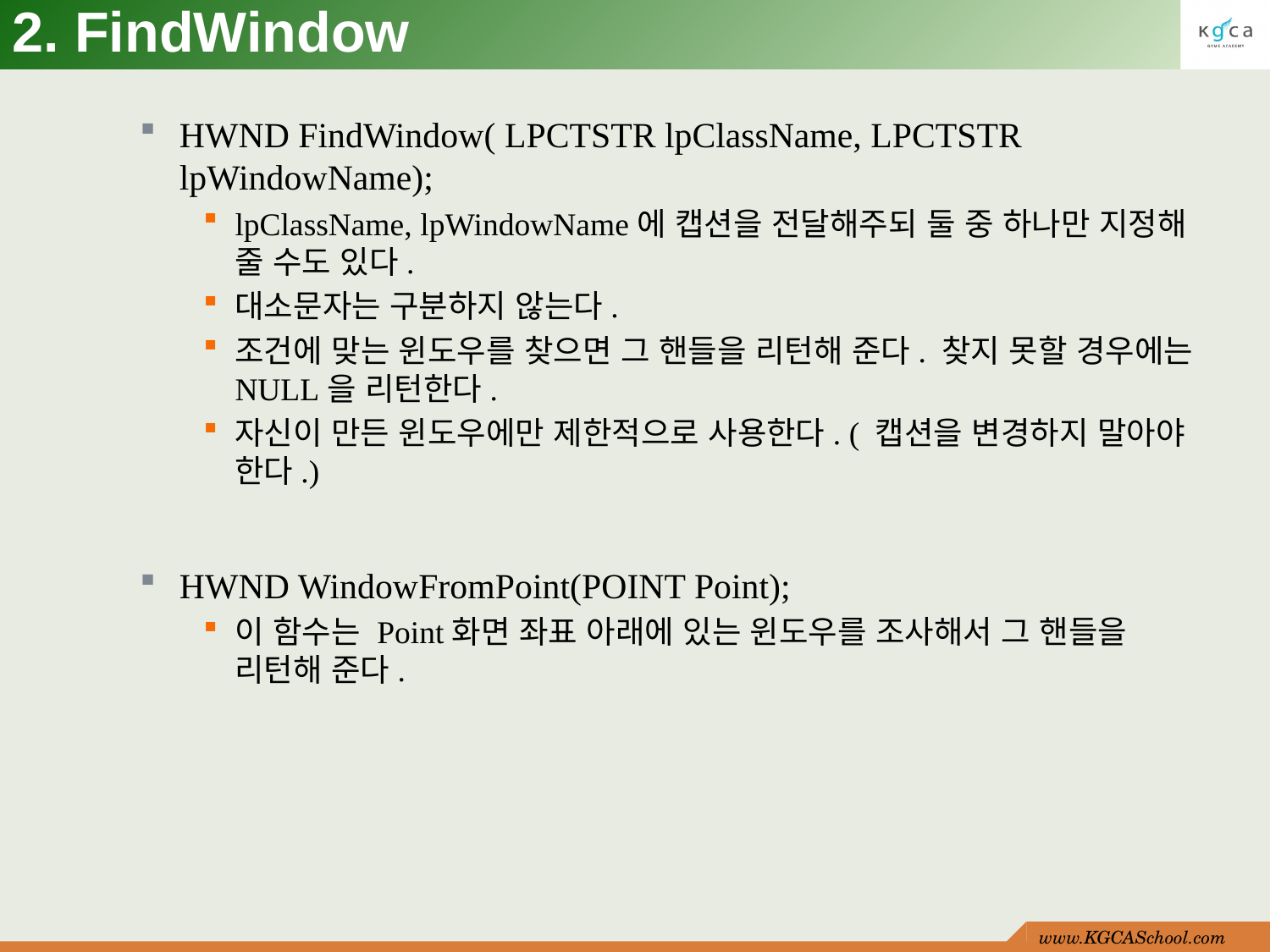

# 2. FindWindow
HWND FindWindow( LPCTSTR lpClassName, LPCTSTR lpWindowName);
lpClassName, lpWindowName에 캡션을 전달해주되 둘 중 하나만 지정해 줄 수도 있다.
대소문자는 구분하지 않는다.
조건에 맞는 윈도우를 찾으면 그 핸들을 리턴해 준다. 찾지 못할 경우에는 NULL을 리턴한다.
자신이 만든 윈도우에만 제한적으로 사용한다. ( 캡션을 변경하지 말아야 한다.)

HWND WindowFromPoint(POINT Point);
이 함수는 Point화면 좌표 아래에 있는 윈도우를 조사해서 그 핸들을 리턴해 준다.